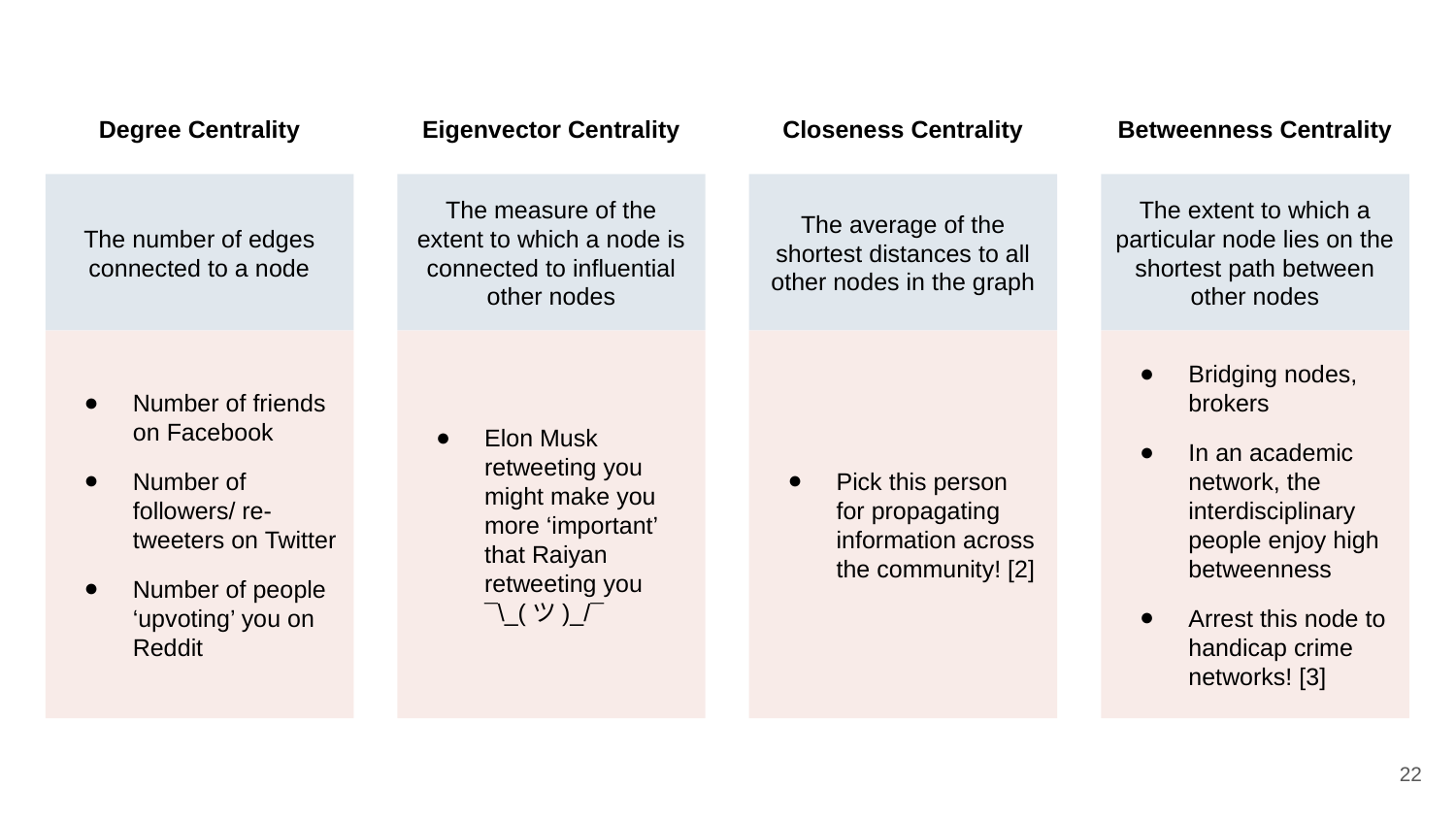

Degree Centrality
Eigenvector Centrality
Closeness Centrality
Betweenness Centrality
The number of edges connected to a node
The measure of the extent to which a node is connected to influential other nodes
The average of the shortest distances to all other nodes in the graph
The extent to which a particular node lies on the shortest path between other nodes
Number of friends on Facebook
Number of followers/ re-tweeters on Twitter
Number of people ‘upvoting’ you on Reddit
Elon Musk retweeting you might make you more ‘important’ that Raiyan retweeting you
¯\_(ツ)_/¯
Pick this person for propagating information across the community! [2]
Bridging nodes, brokers
In an academic network, the interdisciplinary people enjoy high betweenness
Arrest this node to handicap crime networks! [3]
22